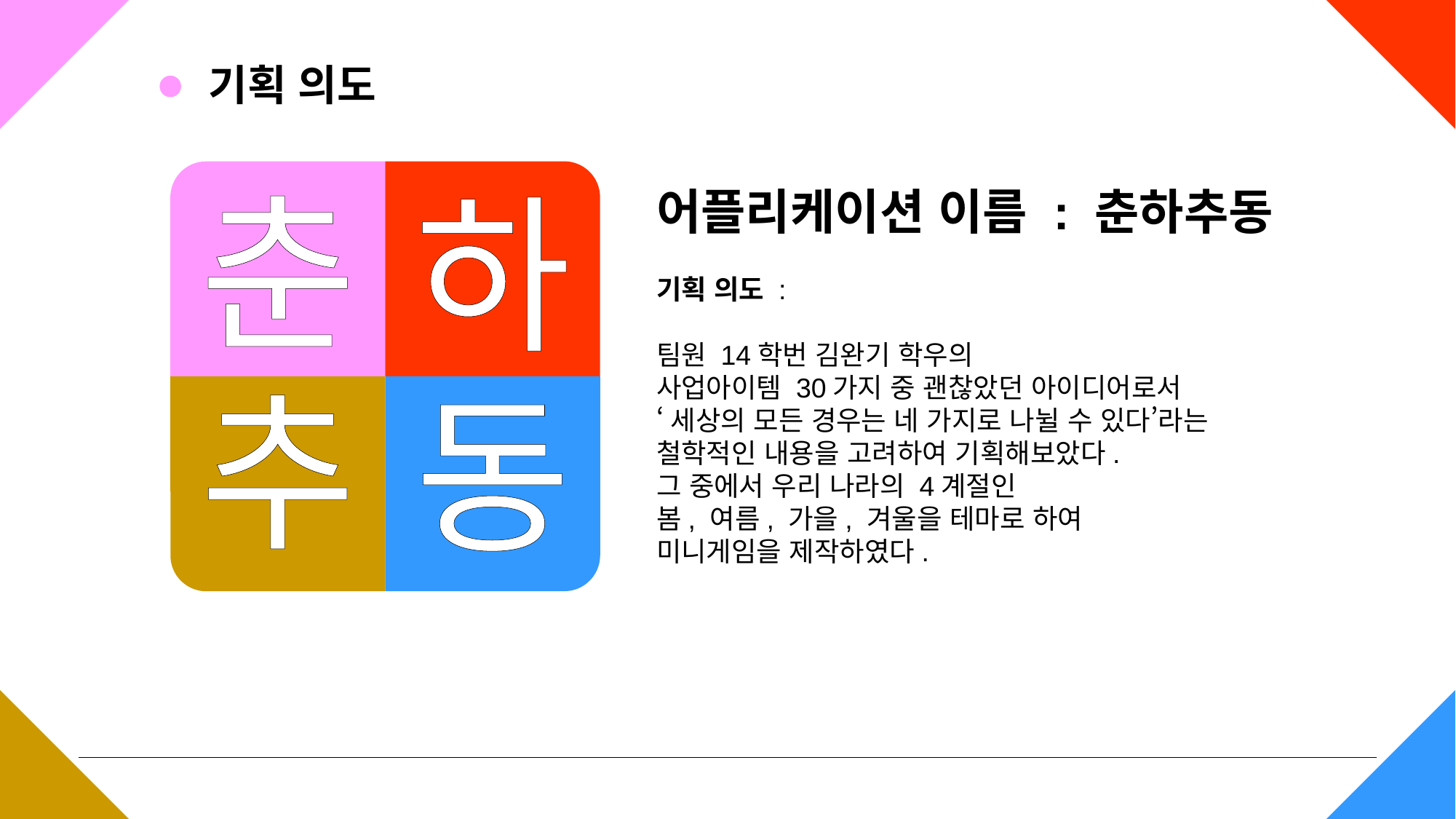

기획 의도

춘

하
추
동

어플리케이션 이름 : 춘하추동

기획 의도 :

팀원 14학번 김완기 학우의
사업아이템 30가지 중 괜찮았던 아이디어로서
‘세상의 모든 경우는 네 가지로 나뉠 수 있다’라는
철학적인 내용을 고려하여 기획해보았다.
그 중에서 우리 나라의 4계절인
봄, 여름, 가을, 겨울을 테마로 하여
미니게임을 제작하였다.